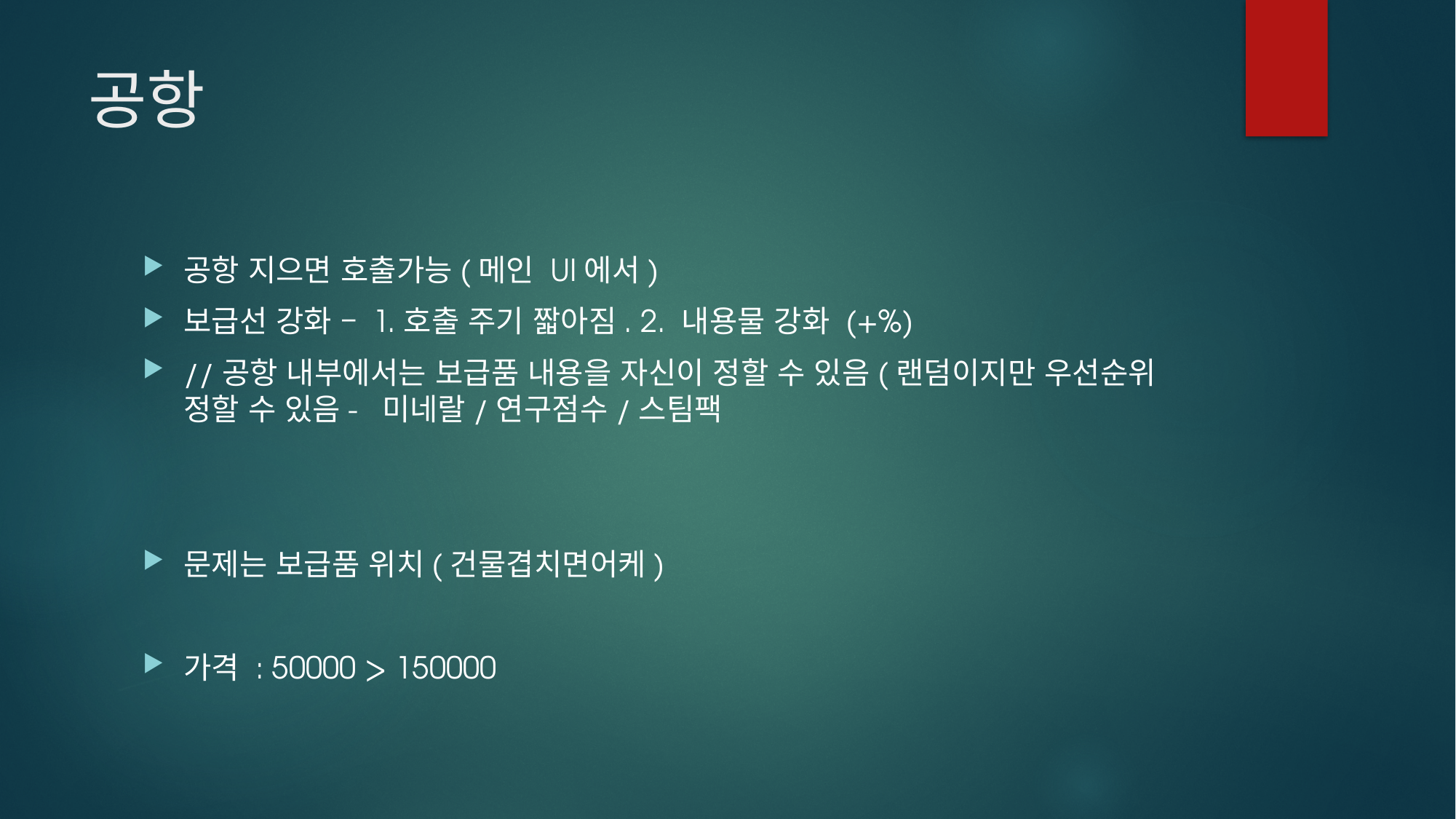

# 공항
공항 지으면 호출가능(메인 UI에서)
보급선 강화 – 1.호출 주기 짧아짐. 2. 내용물 강화 (+%)
//공항 내부에서는 보급품 내용을 자신이 정할 수 있음(랜덤이지만 우선순위 정할 수 있음-  미네랄/연구점수/스팀팩

문제는 보급품 위치(건물겹치면어케)

가격 : 50000 > 150000